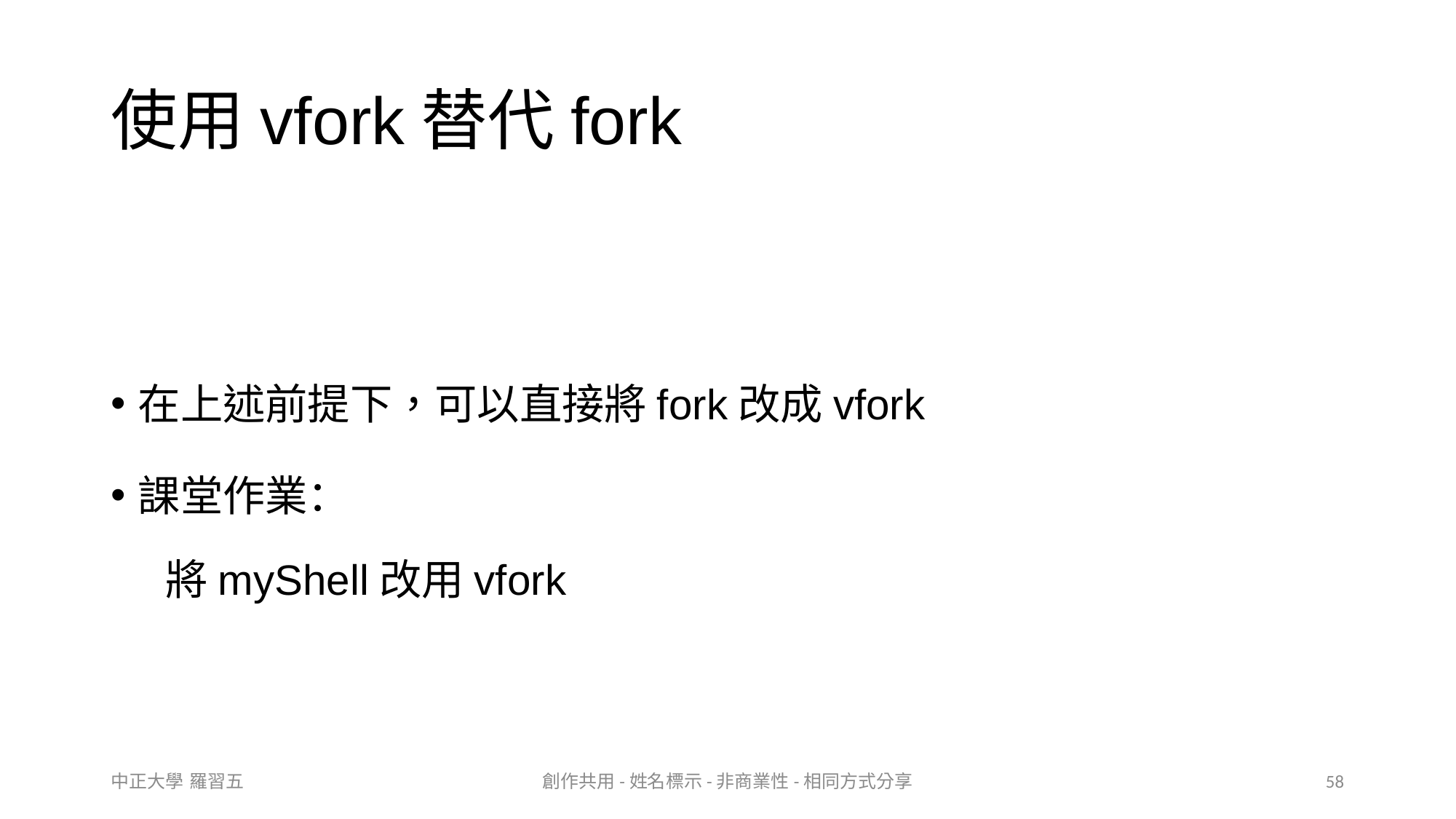

# 使用vfork替代fork
在上述前提下，可以直接將fork改成vfork
課堂作業：
將myShell改用vfork
中正大學 羅習五
創作共用-姓名標示-非商業性-相同方式分享
58